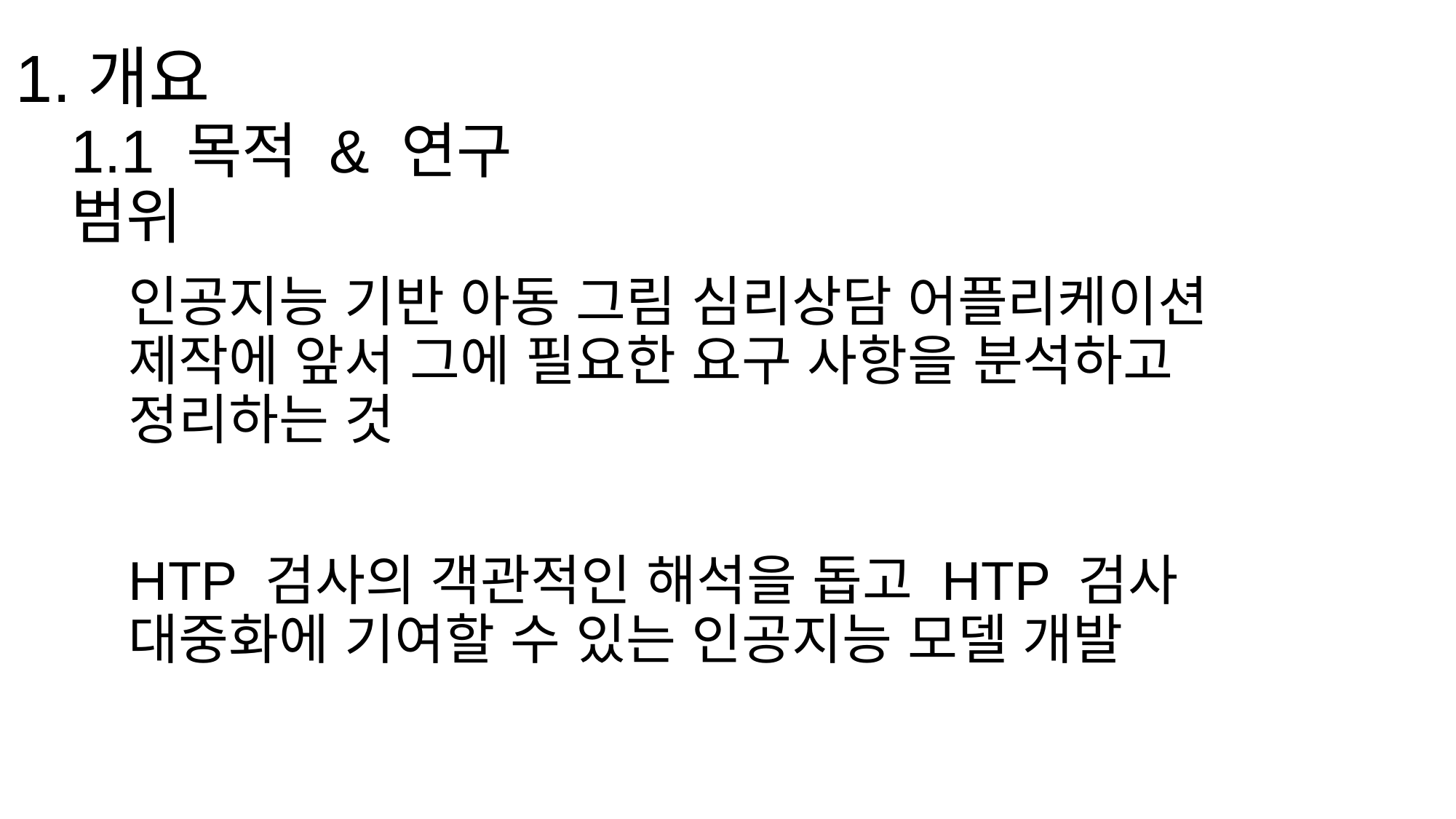

# 1.개요
1.1 목적 & 연구 범위
인공지능 기반 아동 그림 심리상담 어플리케이션 제작에 앞서 그에 필요한 요구 사항을 분석하고 정리하는 것
HTP 검사의 객관적인 해석을 돕고 HTP 검사 대중화에 기여할 수 있는 인공지능 모델 개발